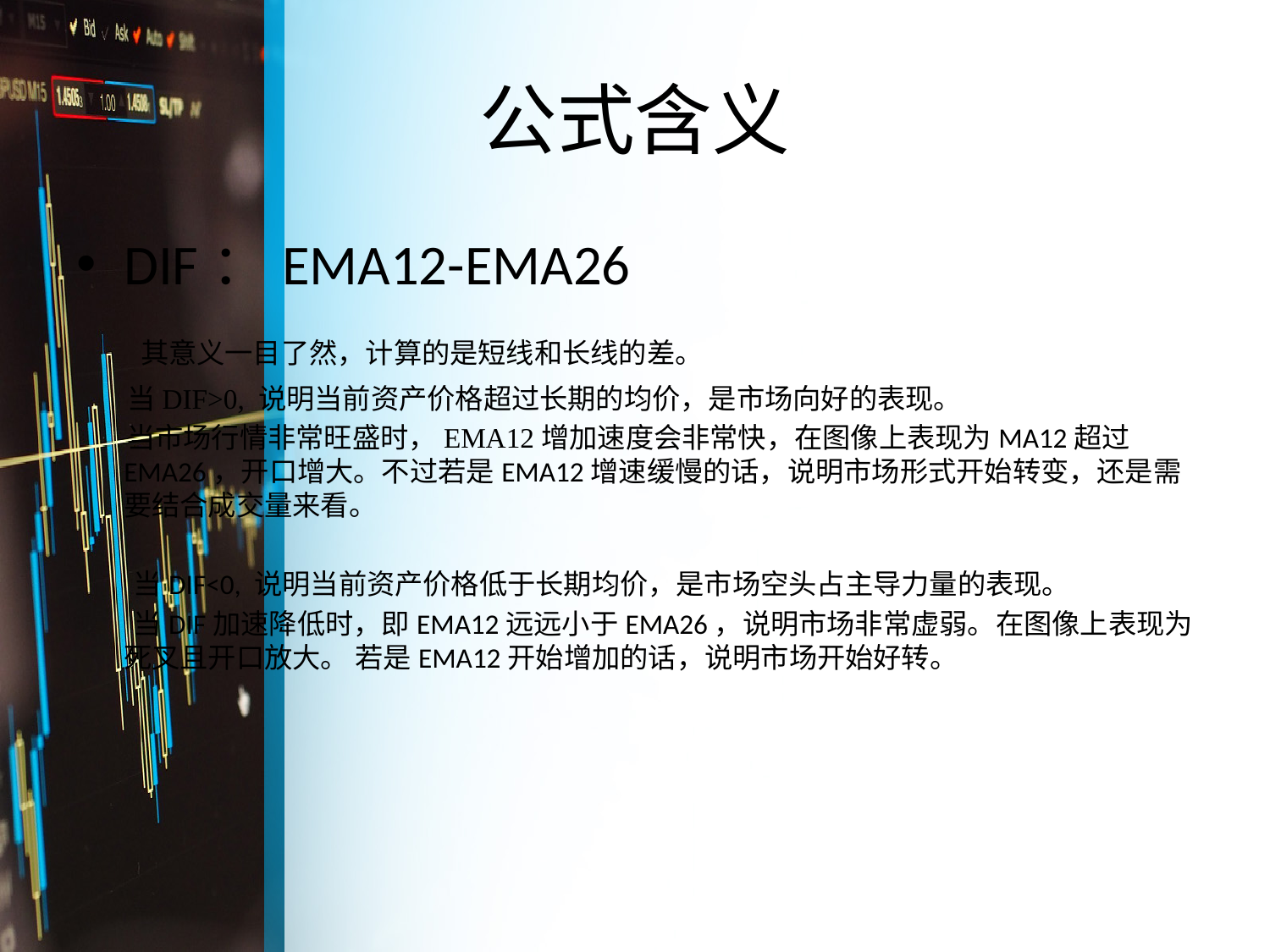

# 公式含义
DIF：EMA12-EMA26
    其意义一目了然，计算的是短线和长线的差。
       当DIF>0, 说明当前资产价格超过长期的均价，是市场向好的表现。
       当市场行情非常旺盛时，EMA12增加速度会非常快，在图像上表现为MA12超过EMA26，开口增大。不过若是EMA12增速缓慢的话，说明市场形式开始转变，还是需要结合成交量来看。

        当DIF<0, 说明当前资产价格低于长期均价，是市场空头占主导力量的表现。
        当DIF加速降低时，即EMA12远远小于EMA26，说明市场非常虚弱。在图像上表现为死叉且开口放大。 若是EMA12开始增加的话，说明市场开始好转。